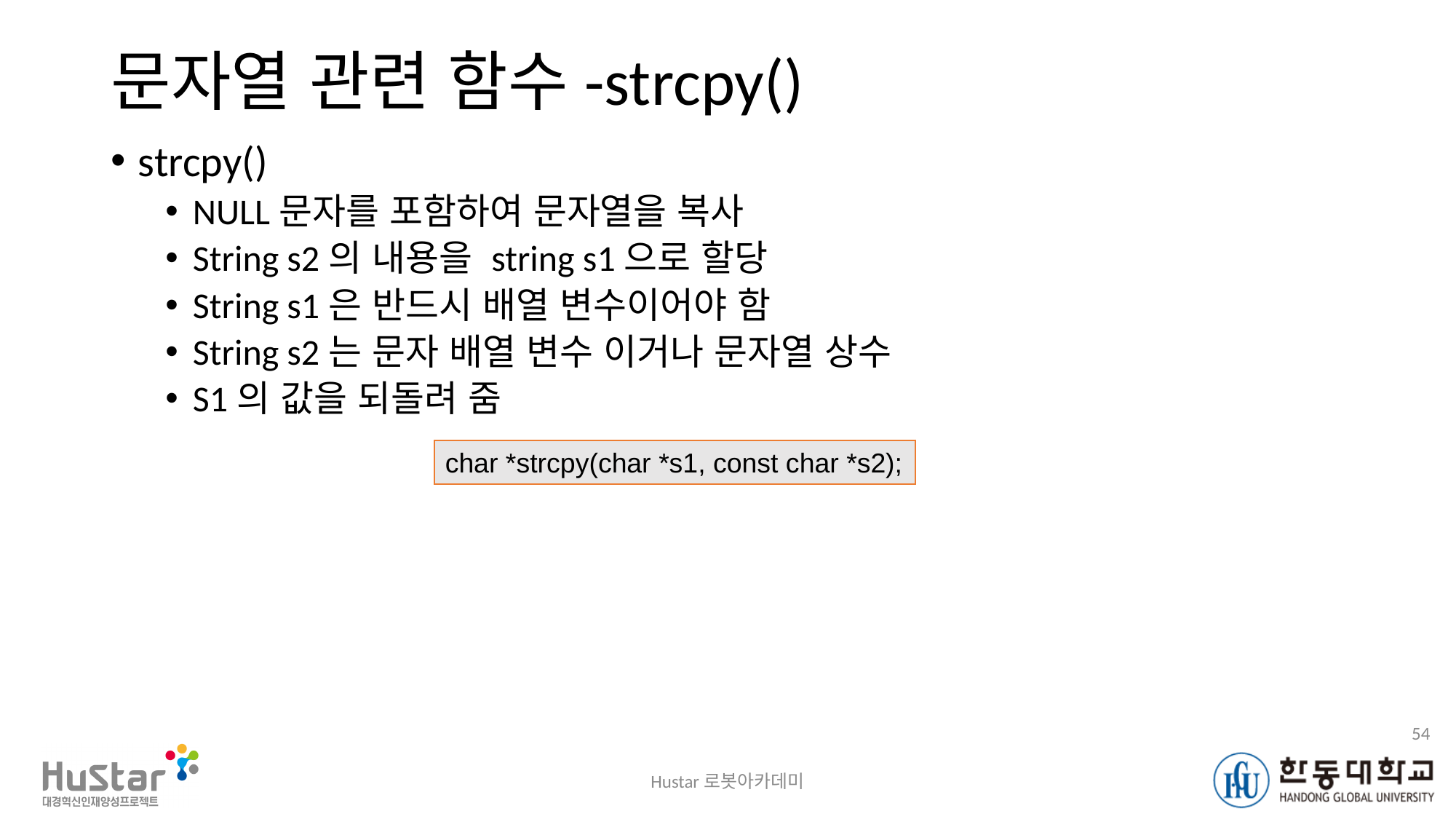

# 문자열 관련 함수-strcpy()
strcpy()
NULL문자를 포함하여 문자열을 복사
String s2의 내용을 string s1으로 할당
String s1은 반드시 배열 변수이어야 함
String s2는 문자 배열 변수 이거나 문자열 상수
S1의 값을 되돌려 줌
char *strcpy(char *s1, const char *s2);
54
Hustar로봇아카데미